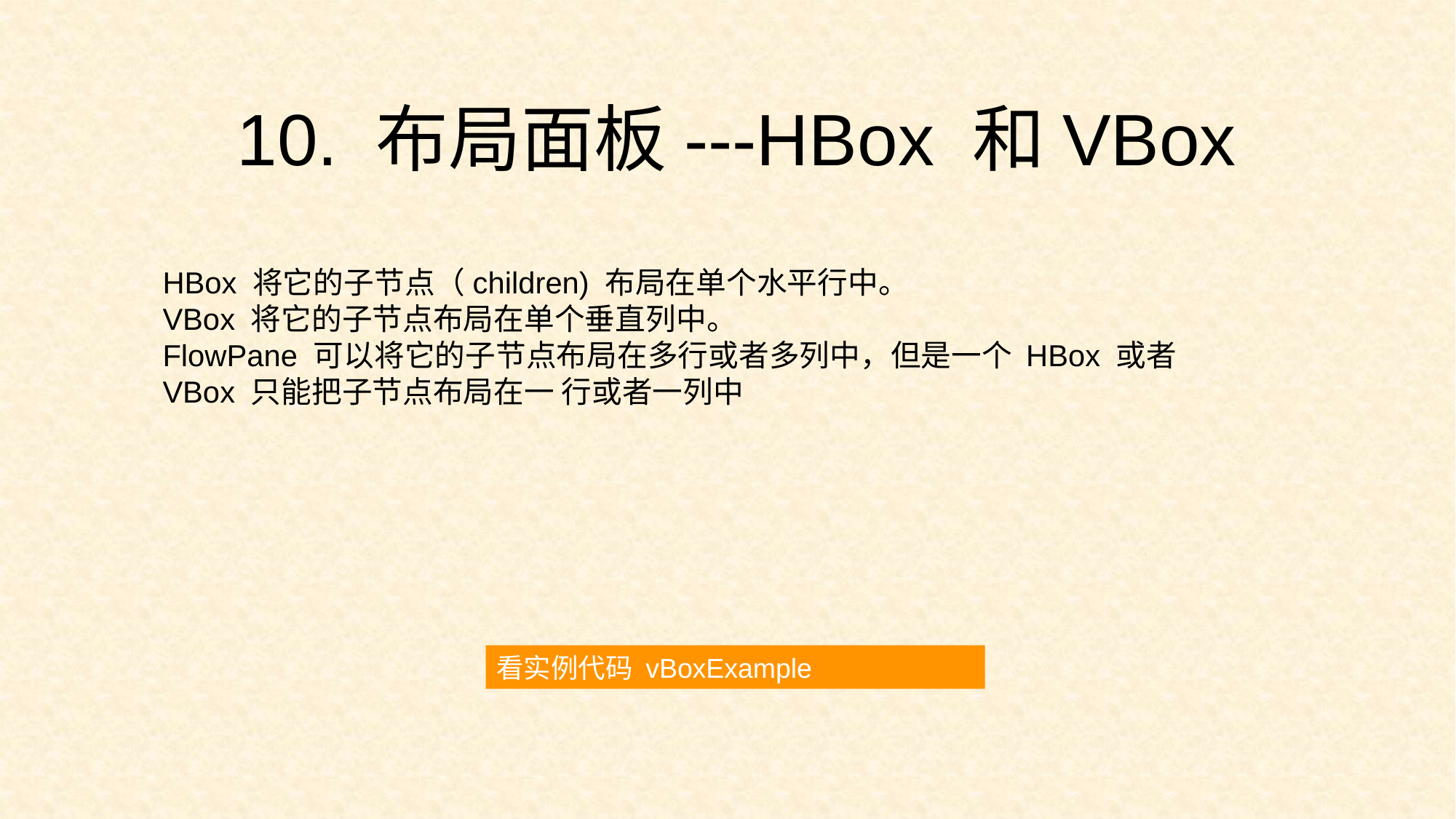

10. 布局面板---HBox 和VBox
HBox 将它的子节点（children) 布局在单个水平行中。
VBox 将它的子节点布局在单个垂直列中。
FlowPane 可以将它的子节点布局在多行或者多列中，但是一个 HBox 或者 VBox 只能把子节点布局在一 行或者一列中
看实例代码 vBoxExample